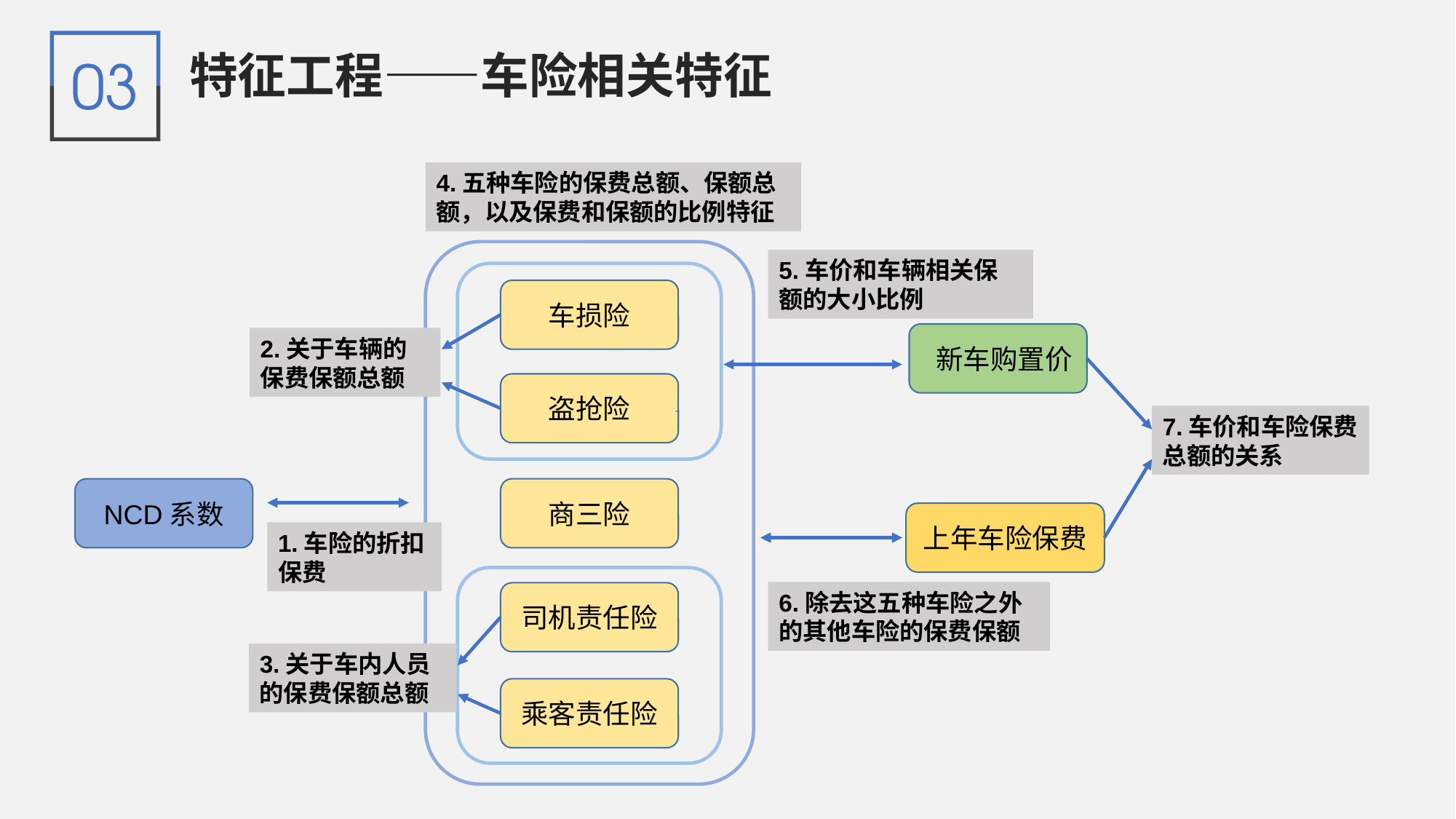

特征工程——车险相关特征
03

4.五种车险的保费总额、保额总额，以及保费和保额的比例特征

5.车价和车辆相关保额的大小比例

车损险
 新车购置价
2.关于车辆的保费保额总额
盗抢险
7.车价和车险保费总额的关系

NCD系数
商三险
上年车险保费
1.车险的折扣保费

6.除去这五种车险之外的其他车险的保费保额
司机责任险
3.关于车内人员的保费保额总额
乘客责任险